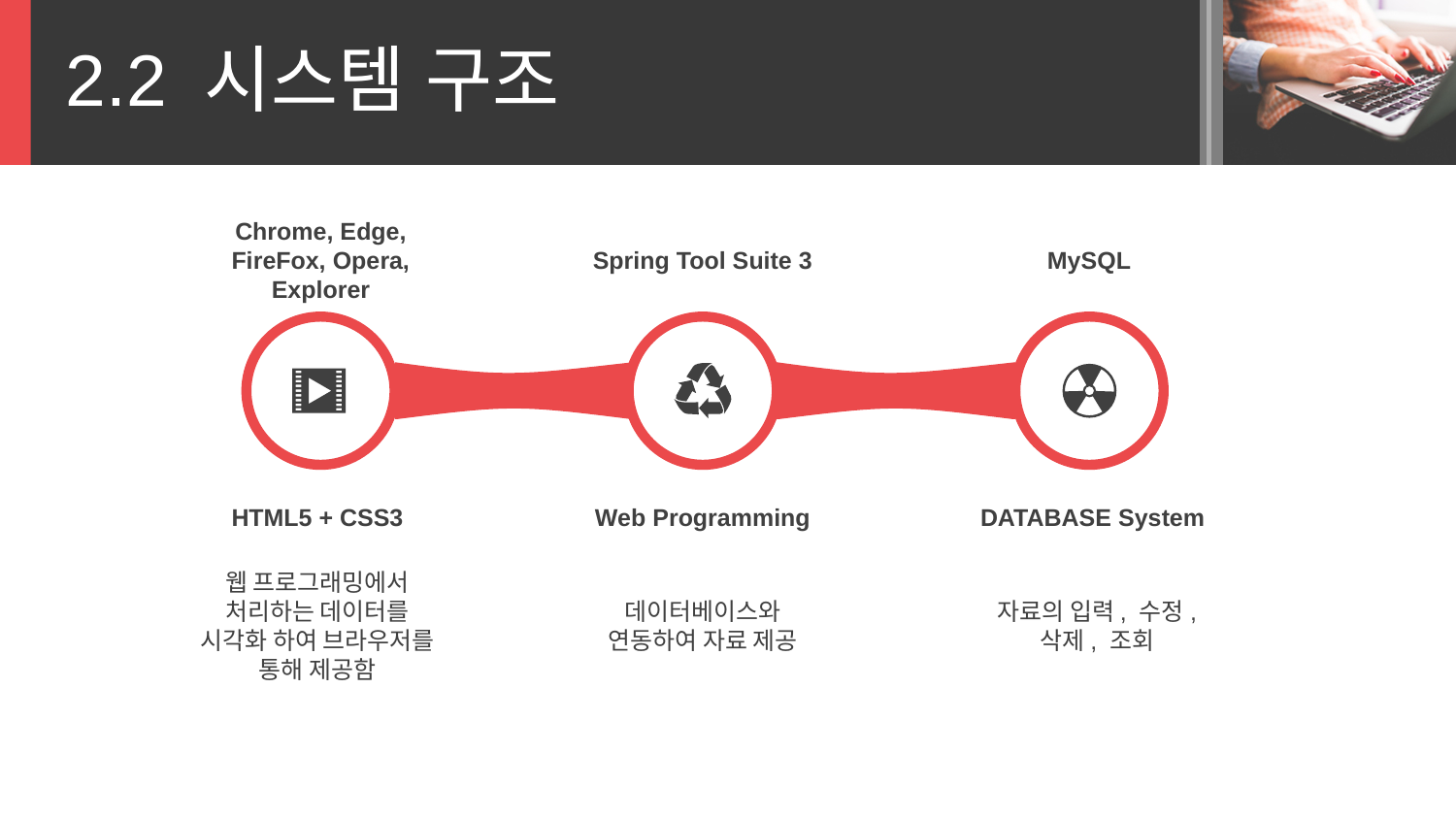

2.2 시스템 구조
Chrome, Edge, FireFox, Opera,
Explorer
Spring Tool Suite 3
MySQL

HTML5 + CSS3
웹 프로그래밍에서 처리하는 데이터를 시각화 하여 브라우저를 통해 제공함
Web Programming
데이터베이스와 연동하여 자료 제공
DATABASE System
자료의 입력, 수정, 삭제, 조회